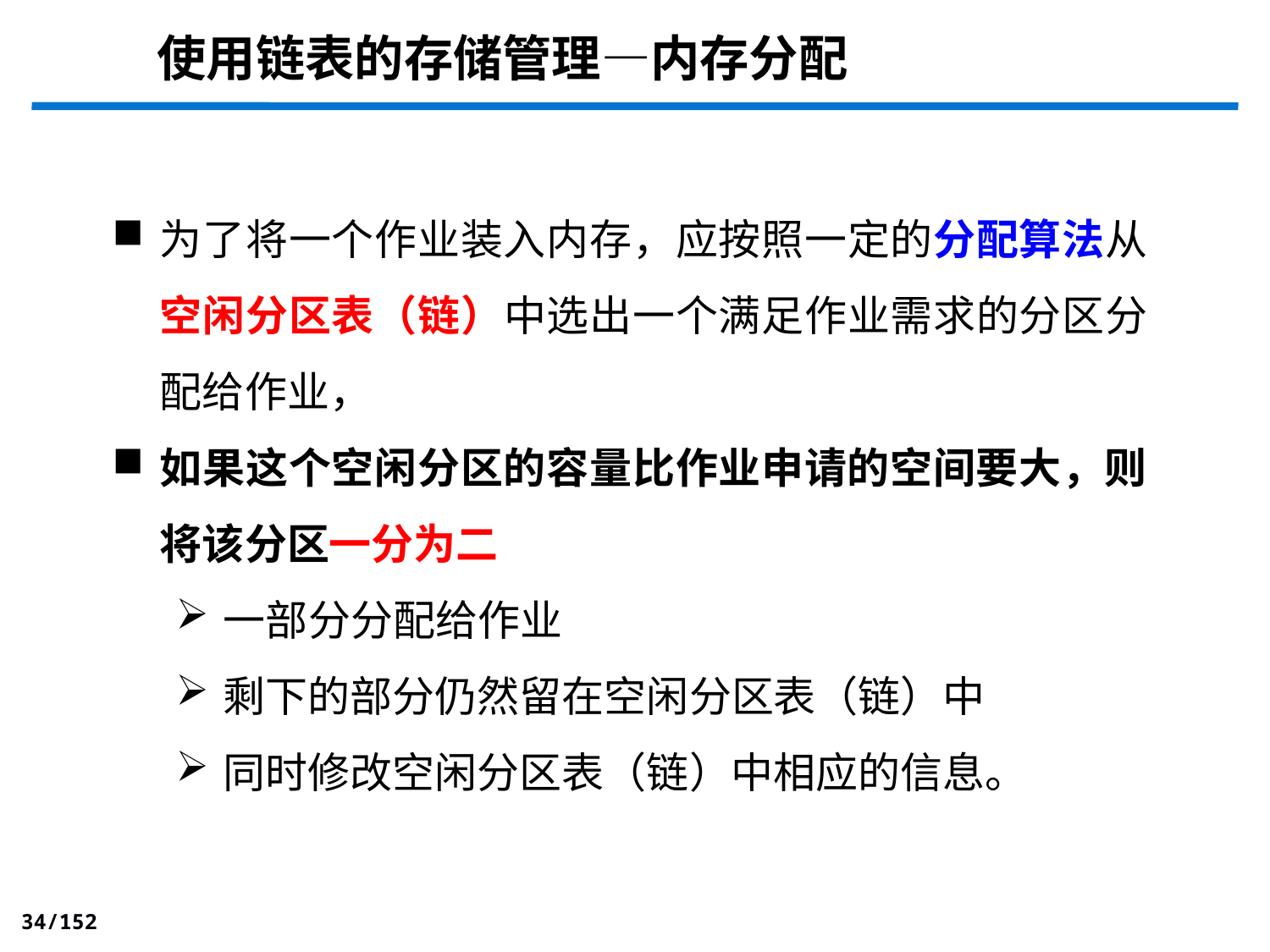

使用链表的存储管理—内存分配
为了将一个作业装入内存，应按照一定的分配算法从空闲分区表（链）中选出一个满足作业需求的分区分配给作业，
如果这个空闲分区的容量比作业申请的空间要大，则将该分区一分为二
一部分分配给作业
剩下的部分仍然留在空闲分区表（链）中
同时修改空闲分区表（链）中相应的信息。